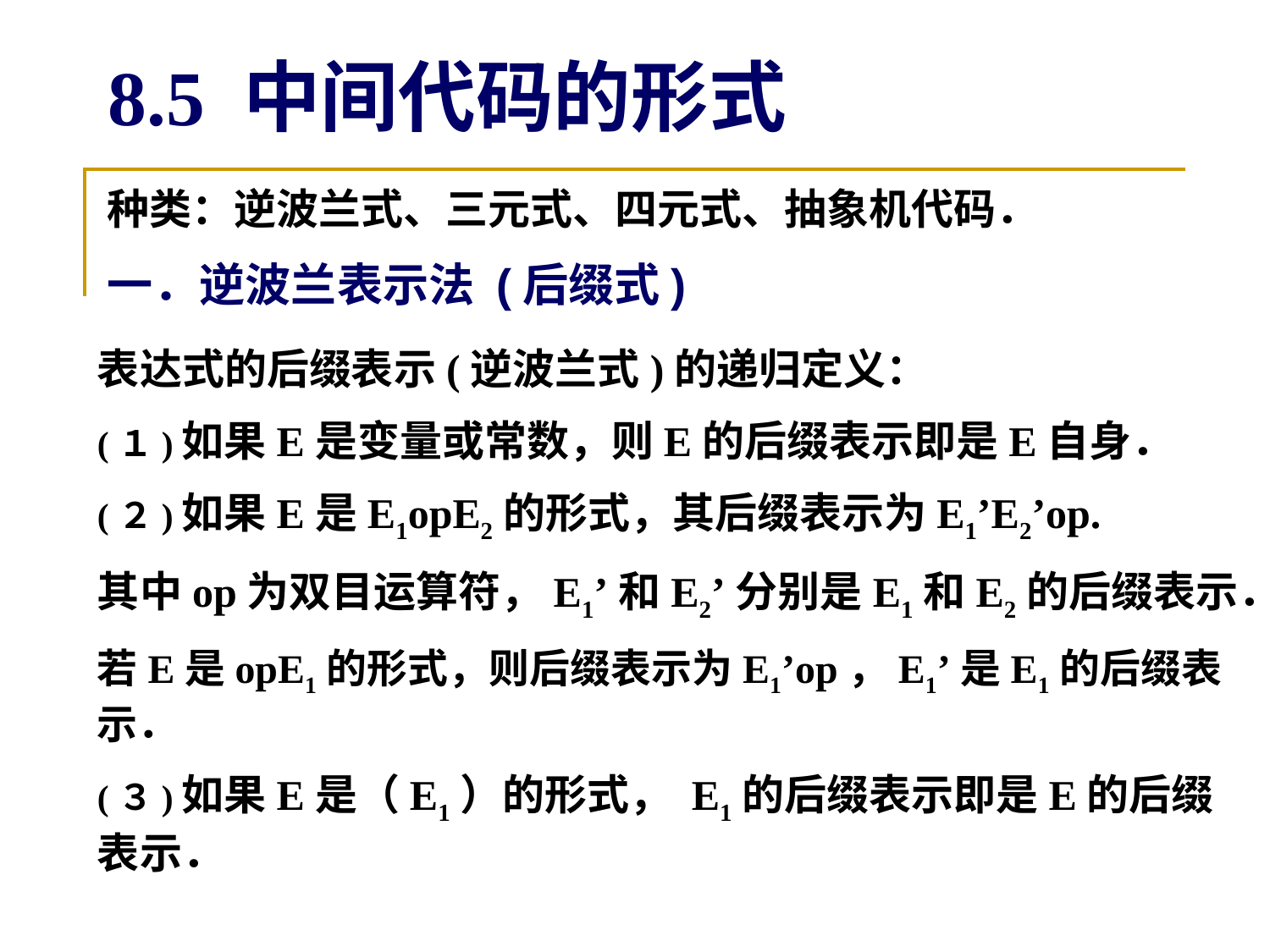

8.5 中间代码的形式
种类：逆波兰式、三元式、四元式、抽象机代码．
一．逆波兰表示法 (后缀式)
表达式的后缀表示(逆波兰式)的递归定义：
(１)如果E是变量或常数，则E的后缀表示即是E自身．
(２)如果E是E1opE2的形式，其后缀表示为E1’E2’op.
其中op为双目运算符，E1’和E2’分别是E1和E2的后缀表示．
若E是opE1的形式，则后缀表示为E1’op，E1’是E1的后缀表示．
(３)如果E是（E1）的形式， E1的后缀表示即是E的后缀表示．
59